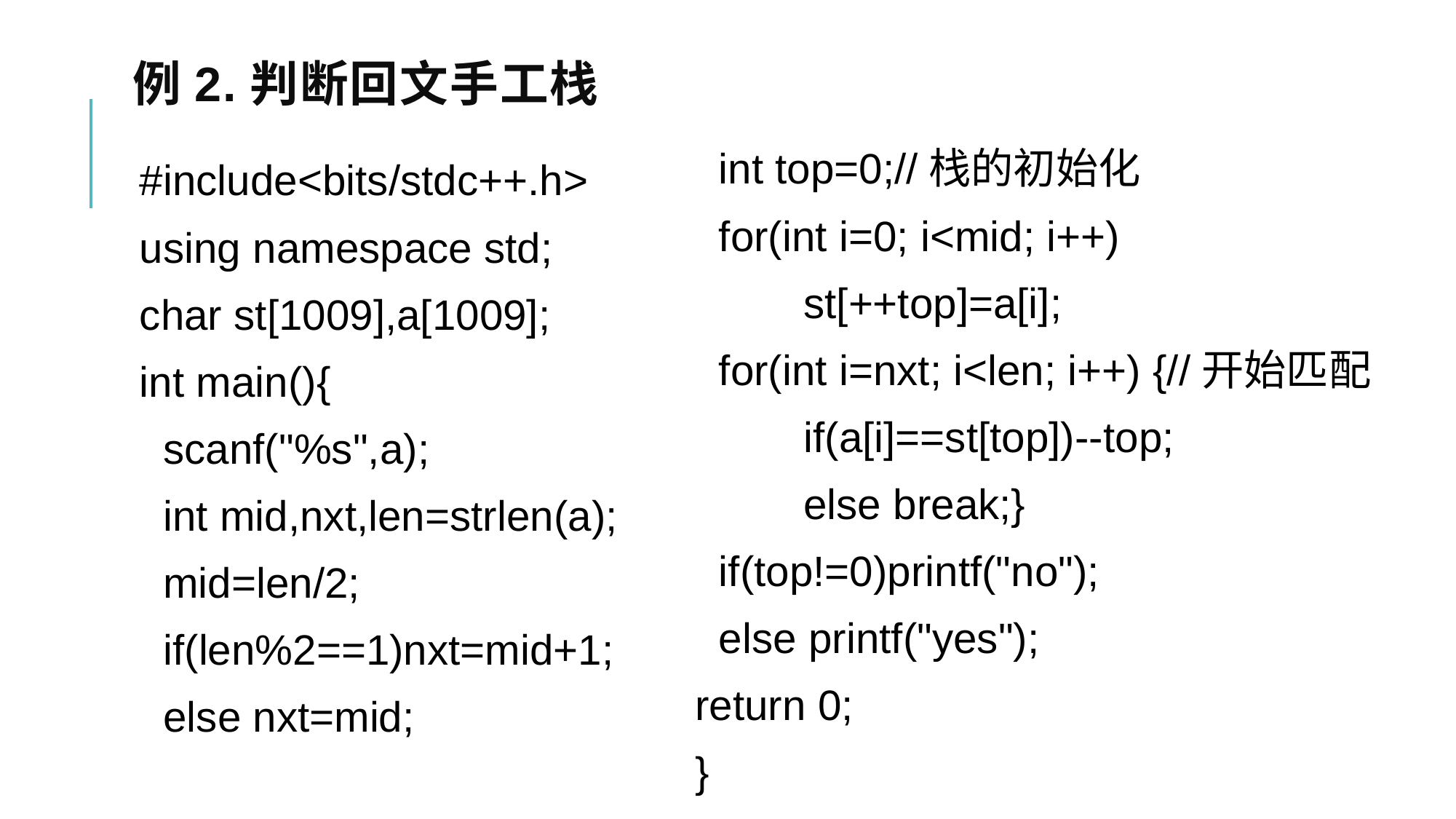

# 例2.判断回文手工栈
  int top=0;//栈的初始化
  for(int i=0; i<mid; i++)
	st[++top]=a[i];
  for(int i=nxt; i<len; i++) {//开始匹配
	if(a[i]==st[top])--top;
	else break;}
  if(top!=0)printf("no");
  else printf("yes");
return 0;
}

 #include<bits/stdc++.h>
using namespace std;
char st[1009],a[1009];
int main(){
  scanf("%s",a);
  int mid,nxt,len=strlen(a);
  mid=len/2;
  if(len%2==1)nxt=mid+1;
  else nxt=mid;